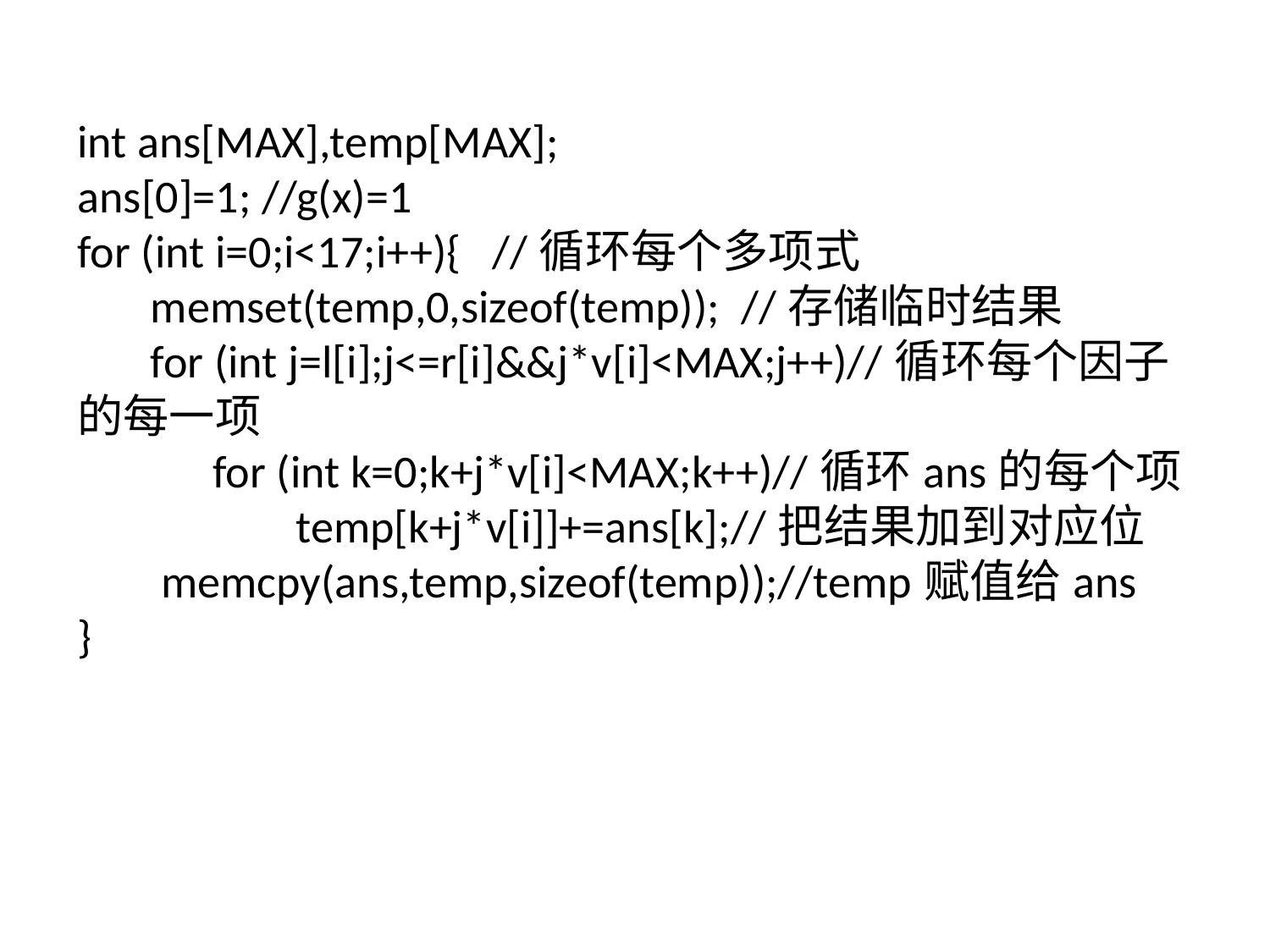

int ans[MAX],temp[MAX];
ans[0]=1; //g(x)=1
for (int i=0;i<17;i++){   //循环每个多项式
      memset(temp,0,sizeof(temp));  //存储临时结果
      for (int j=l[i];j<=r[i]&&j*v[i]<MAX;j++)//循环每个因子的每一项
            for (int k=0;k+j*v[i]<MAX;k++)//循环ans的每个项
                    temp[k+j*v[i]]+=ans[k];//把结果加到对应位
       memcpy(ans,temp,sizeof(temp));//temp赋值给ans
}